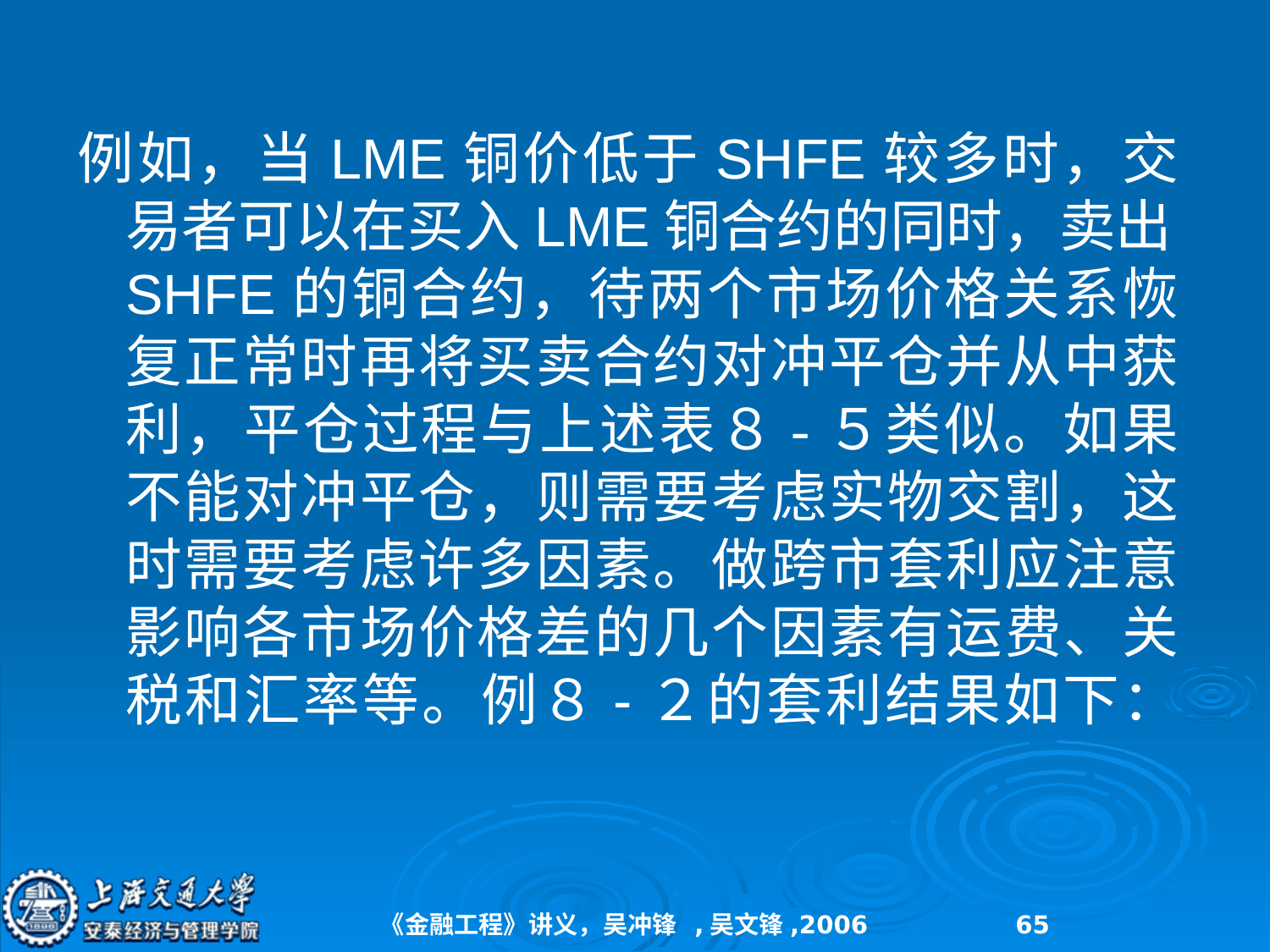

例如，当LME铜价低于SHFE较多时，交易者可以在买入LME铜合约的同时，卖出SHFE的铜合约，待两个市场价格关系恢复正常时再将买卖合约对冲平仓并从中获利，平仓过程与上述表８-５类似。如果不能对冲平仓，则需要考虑实物交割，这时需要考虑许多因素。做跨市套利应注意影响各市场价格差的几个因素有运费、关税和汇率等。例８-２的套利结果如下：